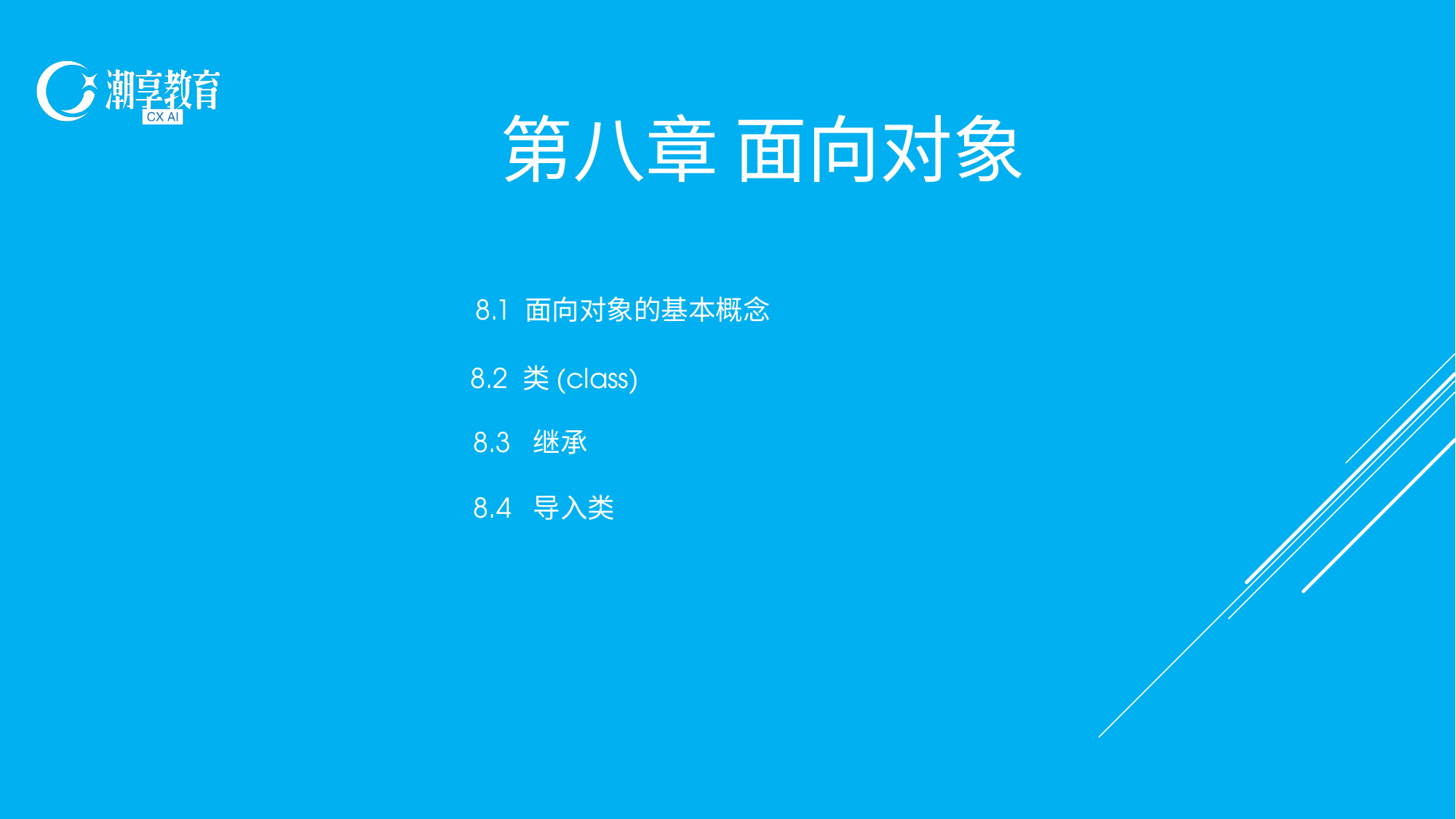

第八章 面向对象
8.1 面向对象的基本概念
8.2 类(class)
8.3  继承
8.4  导入类